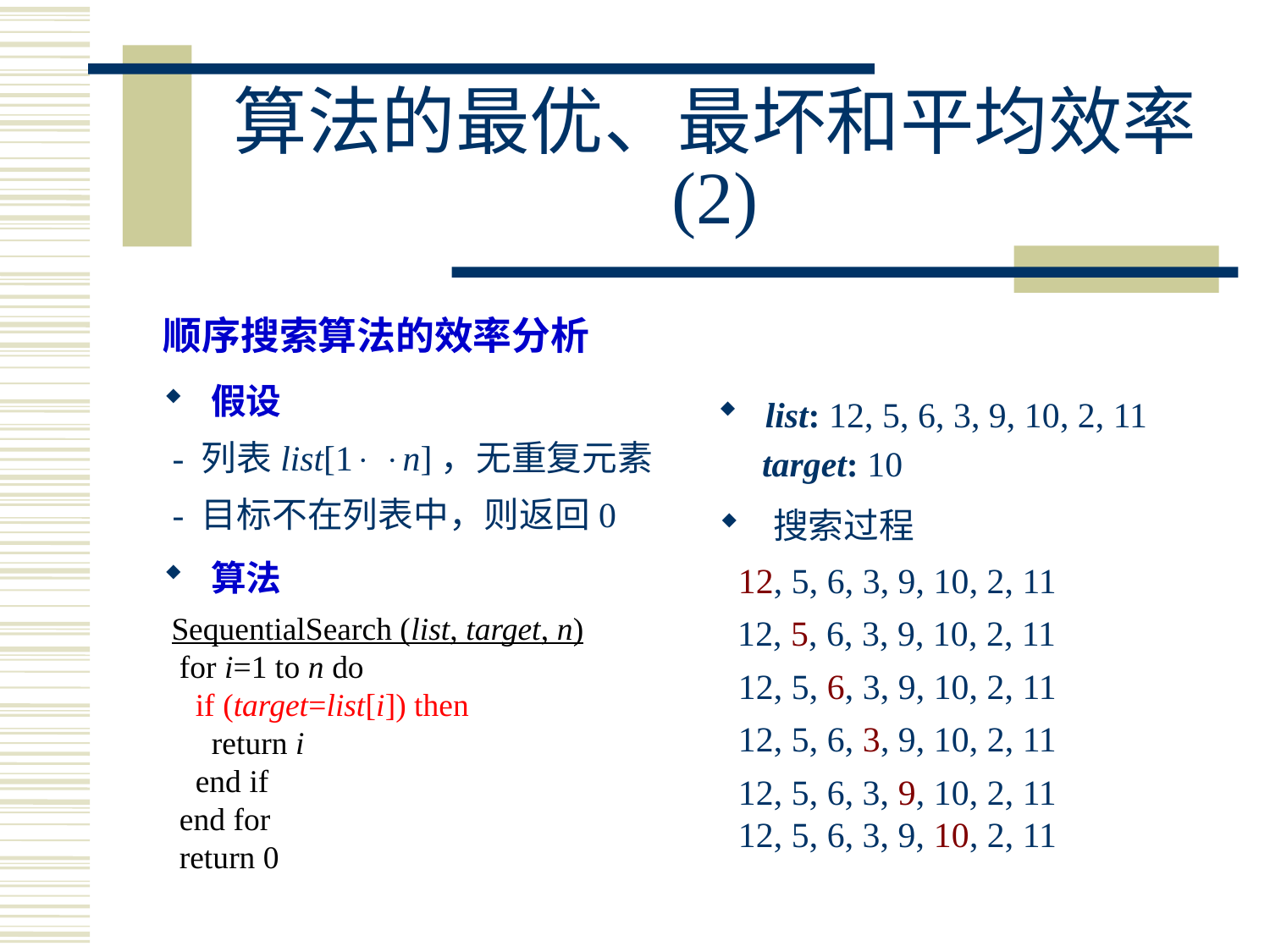

# 算法的最优、最坏和平均效率 (2)
顺序搜索算法的效率分析
假设
 - 列表list[1⋅ ⋅n]，无重复元素
 - 目标不在列表中，则返回0
算法
 SequentialSearch (list, target, n)
  for i=1 to n do
    if (target=list[i]) then
      return i
    end if
  end for
  return 0
list: 12, 5, 6, 3, 9, 10, 2, 11
     target: 10

  搜索过程
12, 5, 6, 3, 9, 10, 2, 11
12, 5, 6, 3, 9, 10, 2, 11
12, 5, 6, 3, 9, 10, 2, 11
12, 5, 6, 3, 9, 10, 2, 11
12, 5, 6, 3, 9, 10, 2, 11
12, 5, 6, 3, 9, 10, 2, 11